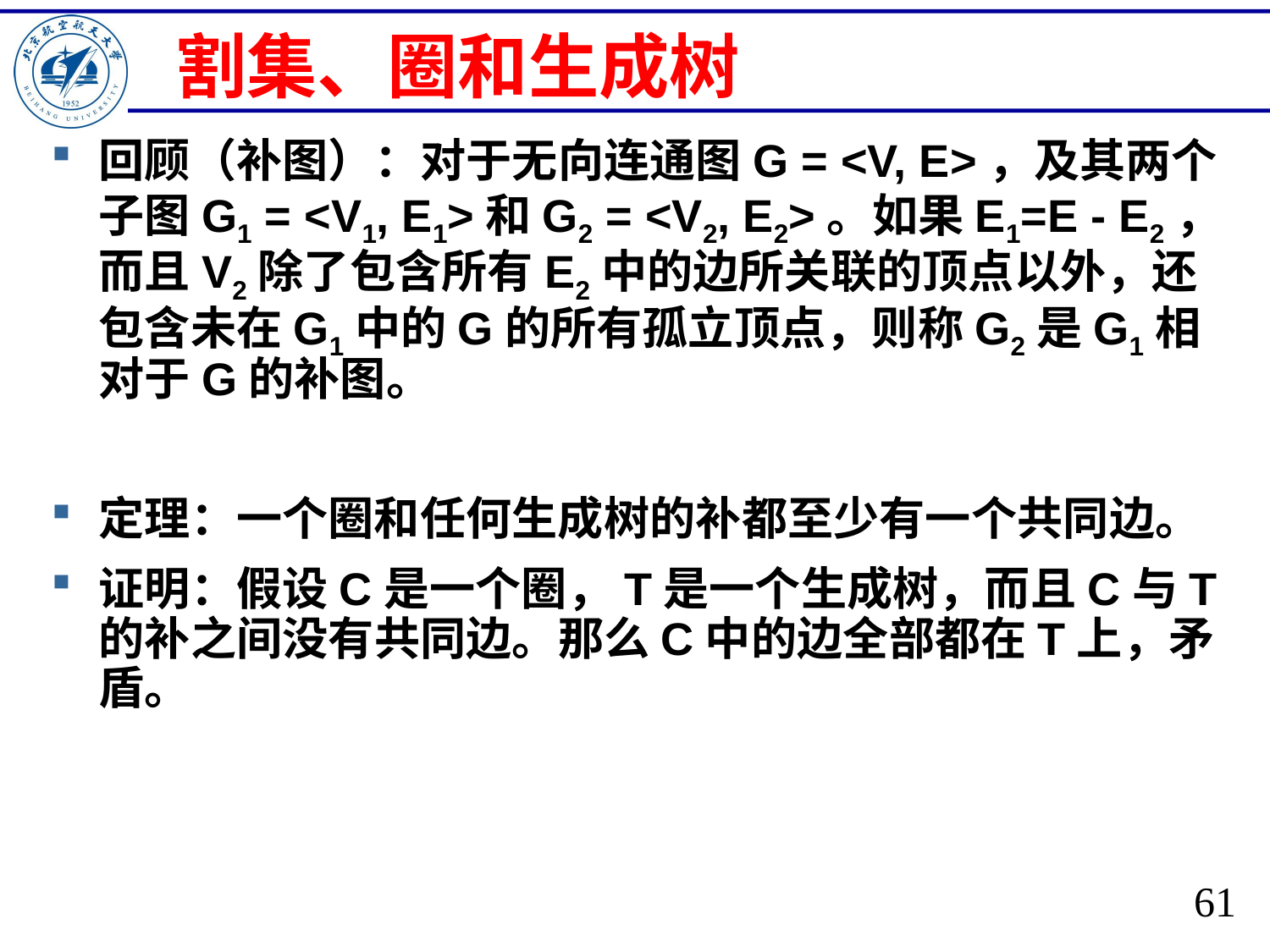

# 割集、圈和生成树
回顾（补图）：对于无向连通图G = <V, E>，及其两个子图G1 = <V1, E1>和G2 = <V2, E2>。如果E1=E - E2，而且V2除了包含所有E2中的边所关联的顶点以外，还包含未在G1中的G的所有孤立顶点，则称G2是G1相对于G的补图。

定理：一个圈和任何生成树的补都至少有一个共同边。
证明：假设C是一个圈，T是一个生成树，而且C与T的补之间没有共同边。那么C中的边全部都在T上，矛盾。